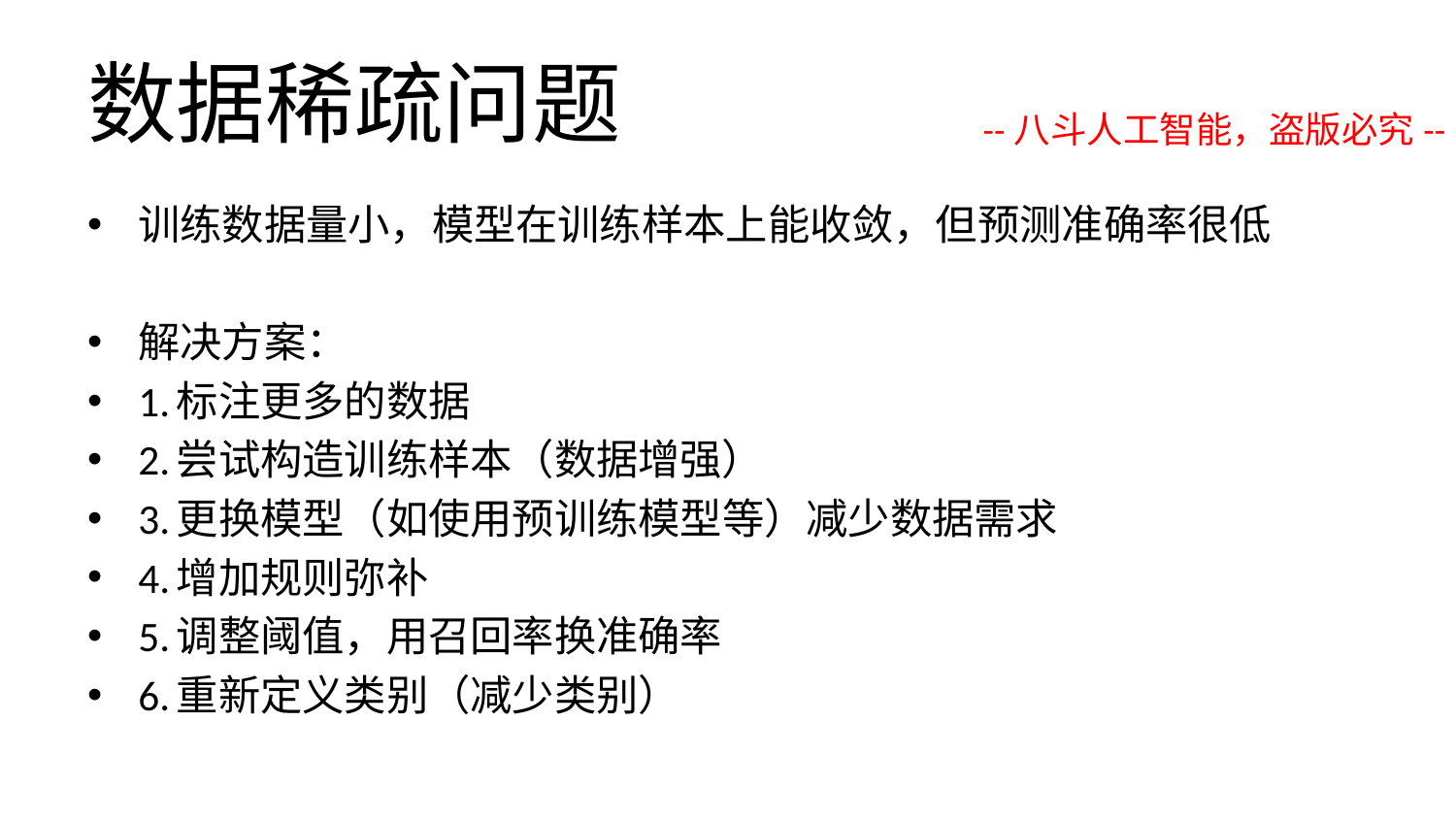

# 数据稀疏问题
--八斗人工智能，盗版必究--
训练数据量小，模型在训练样本上能收敛，但预测准确率很低

解决方案：
1.标注更多的数据
2.尝试构造训练样本（数据增强）
3.更换模型（如使用预训练模型等）减少数据需求
4.增加规则弥补
5.调整阈值，用召回率换准确率
6.重新定义类别（减少类别）